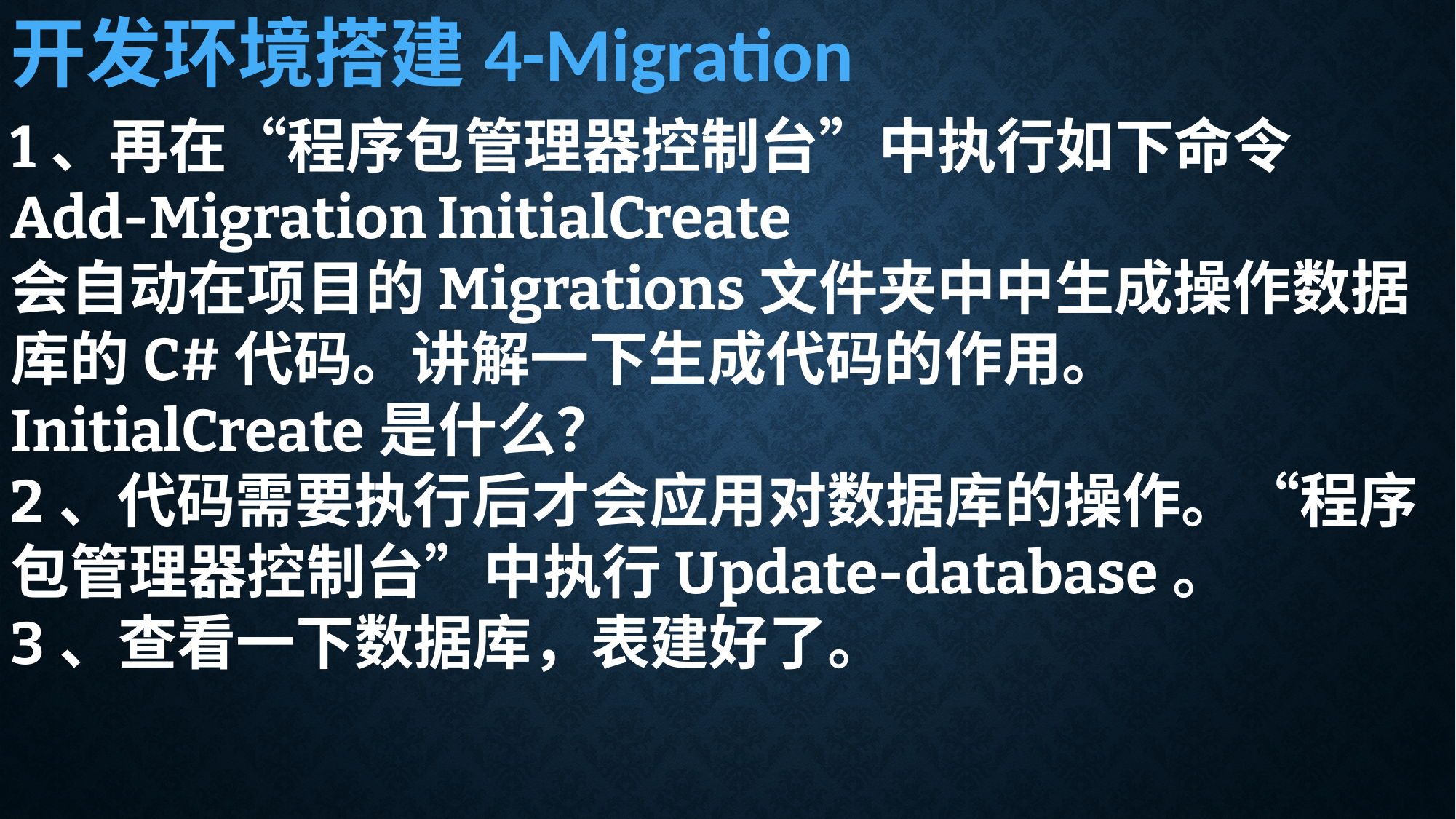

开发环境搭建4-Migration
1、再在“程序包管理器控制台”中执行如下命令
Add-Migration InitialCreate
会自动在项目的Migrations文件夹中中生成操作数据库的C#代码。讲解一下生成代码的作用。
InitialCreate是什么？
2、代码需要执行后才会应用对数据库的操作。“程序包管理器控制台”中执行Update-database。
3、查看一下数据库，表建好了。